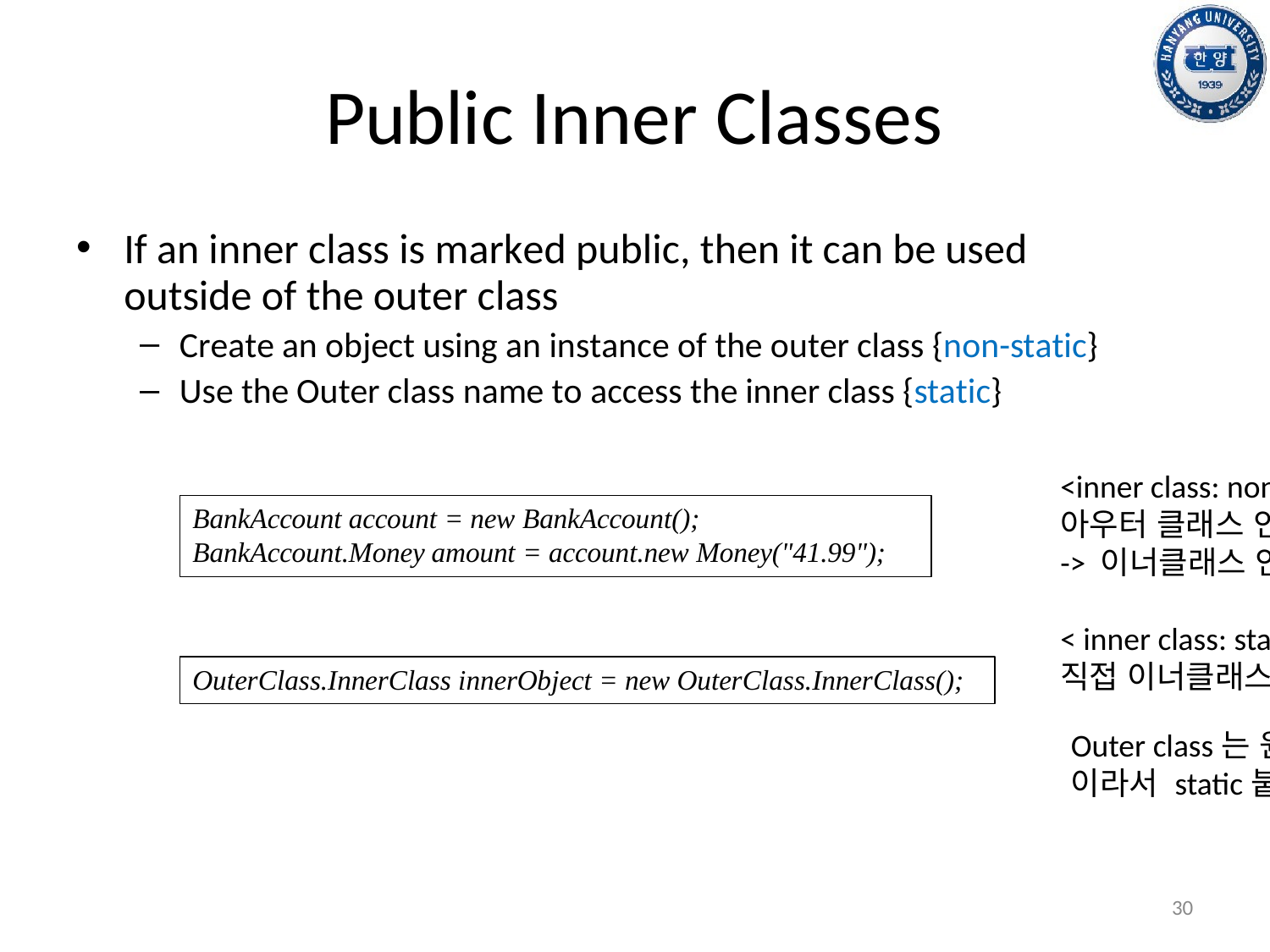

# Public Inner Classes
If an inner class is marked public, then it can be used outside of the outer class
Create an object using an instance of the outer class {non-static}
Use the Outer class name to access the inner class {static}
<inner class: non-static>
아우터 클래스 인스턴스화
-> 이너클래스 인스턴스화

< inner class: static>
직접 이너클래스 인스턴스화

BankAccount account = new BankAccount();
BankAccount.Money amount = account.new Money("41.99");

OuterClass.InnerClass innerObject = new OuterClass.InnerClass();
Outer class는 원래 static이라서 static붙이면 에러
30